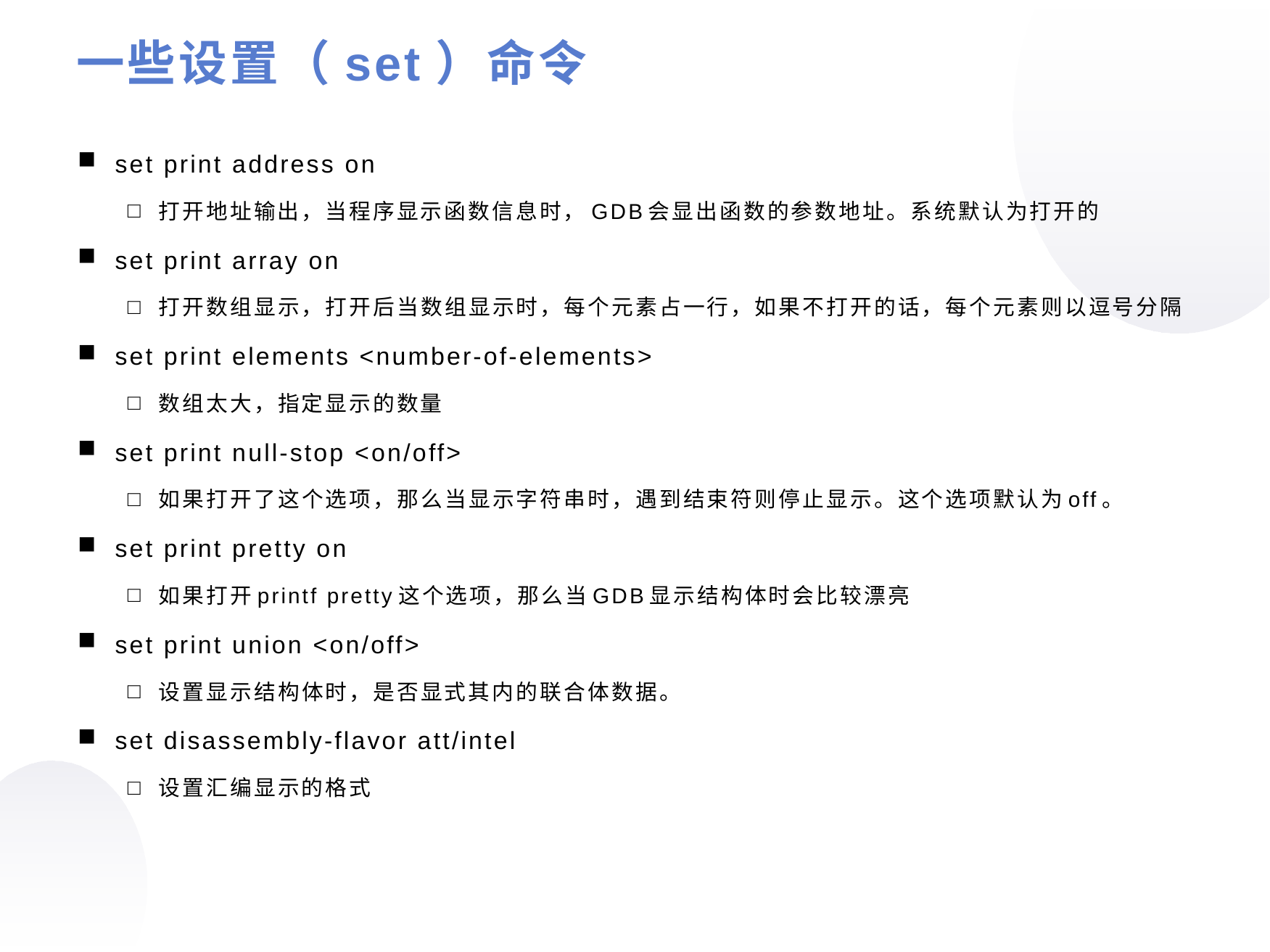

一些设置（set）命令
set print address on
打开地址输出，当程序显示函数信息时，GDB会显出函数的参数地址。系统默认为打开的
set print array on
打开数组显示，打开后当数组显示时，每个元素占一行，如果不打开的话，每个元素则以逗号分隔
set print elements <number-of-elements>
数组太大，指定显示的数量
set print null-stop <on/off>
如果打开了这个选项，那么当显示字符串时，遇到结束符则停止显示。这个选项默认为off。
set print pretty on
如果打开printf pretty这个选项，那么当GDB显示结构体时会比较漂亮
set print union <on/off>
设置显示结构体时，是否显式其内的联合体数据。
set disassembly-flavor att/intel
设置汇编显示的格式